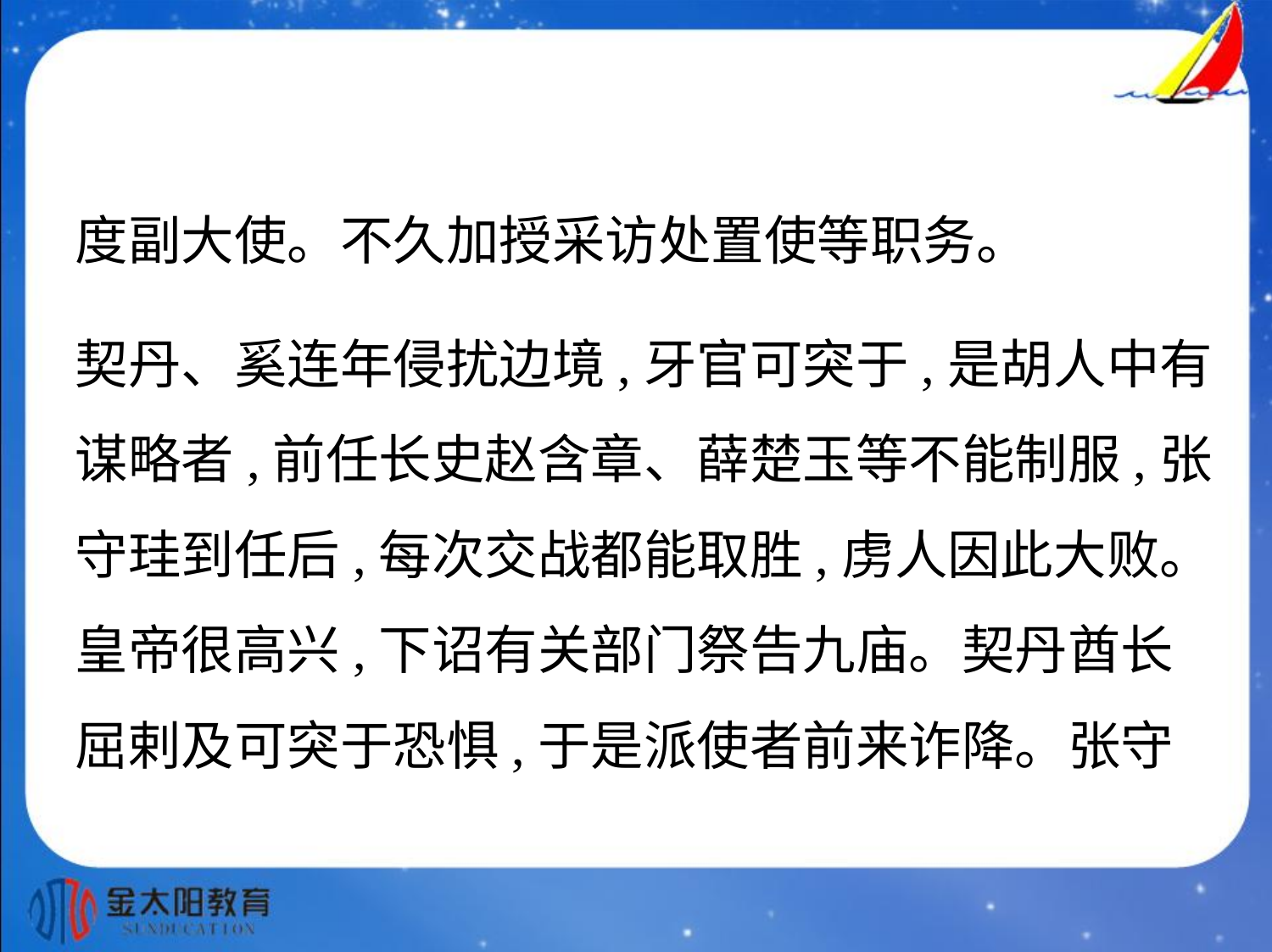

度副大使。不久加授采访处置使等职务。
契丹、奚连年侵扰边境,牙官可突于,是胡人中有
谋略者,前任长史赵含章、薛楚玉等不能制服,张
守珪到任后,每次交战都能取胜,虏人因此大败。
皇帝很高兴,下诏有关部门祭告九庙。契丹酋长
屈剌及可突于恐惧,于是派使者前来诈降。张守